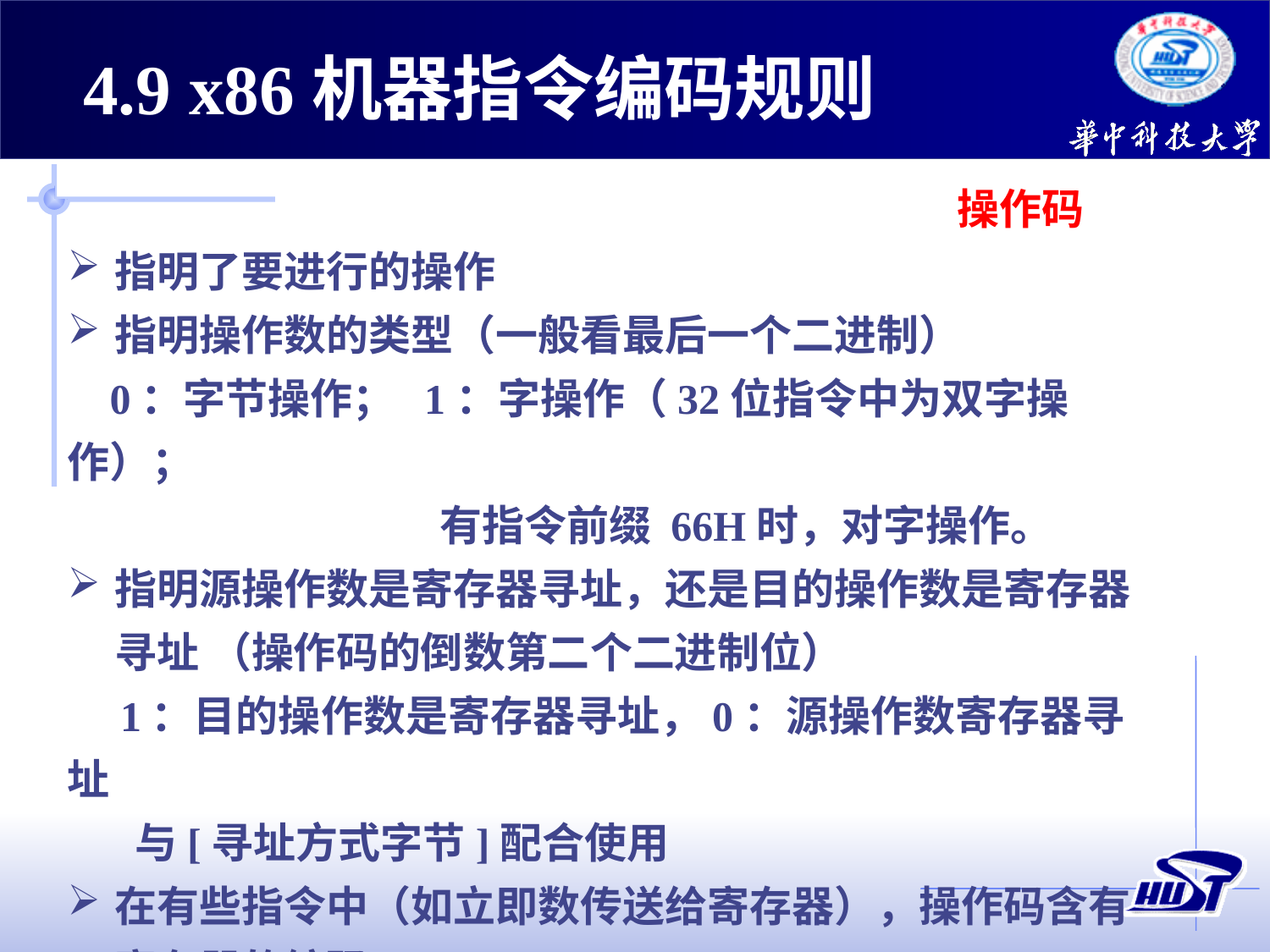

4.9 x86机器指令编码规则
操作码
指明了要进行的操作
指明操作数的类型（一般看最后一个二进制）
    0：字节操作；  1：字操作（32位指令中为双字操作）；
                                      有指令前缀 66H时，对字操作。
指明源操作数是寄存器寻址，还是目的操作数是寄存器寻址 （操作码的倒数第二个二进制位）
     1：目的操作数是寄存器寻址，0：源操作数寄存器寻址
      与[寻址方式字节]配合使用
在有些指令中（如立即数传送给寄存器），操作码含有寄存器的编码。
一般在opcode的编码中体现了源操作数是否为立即数。